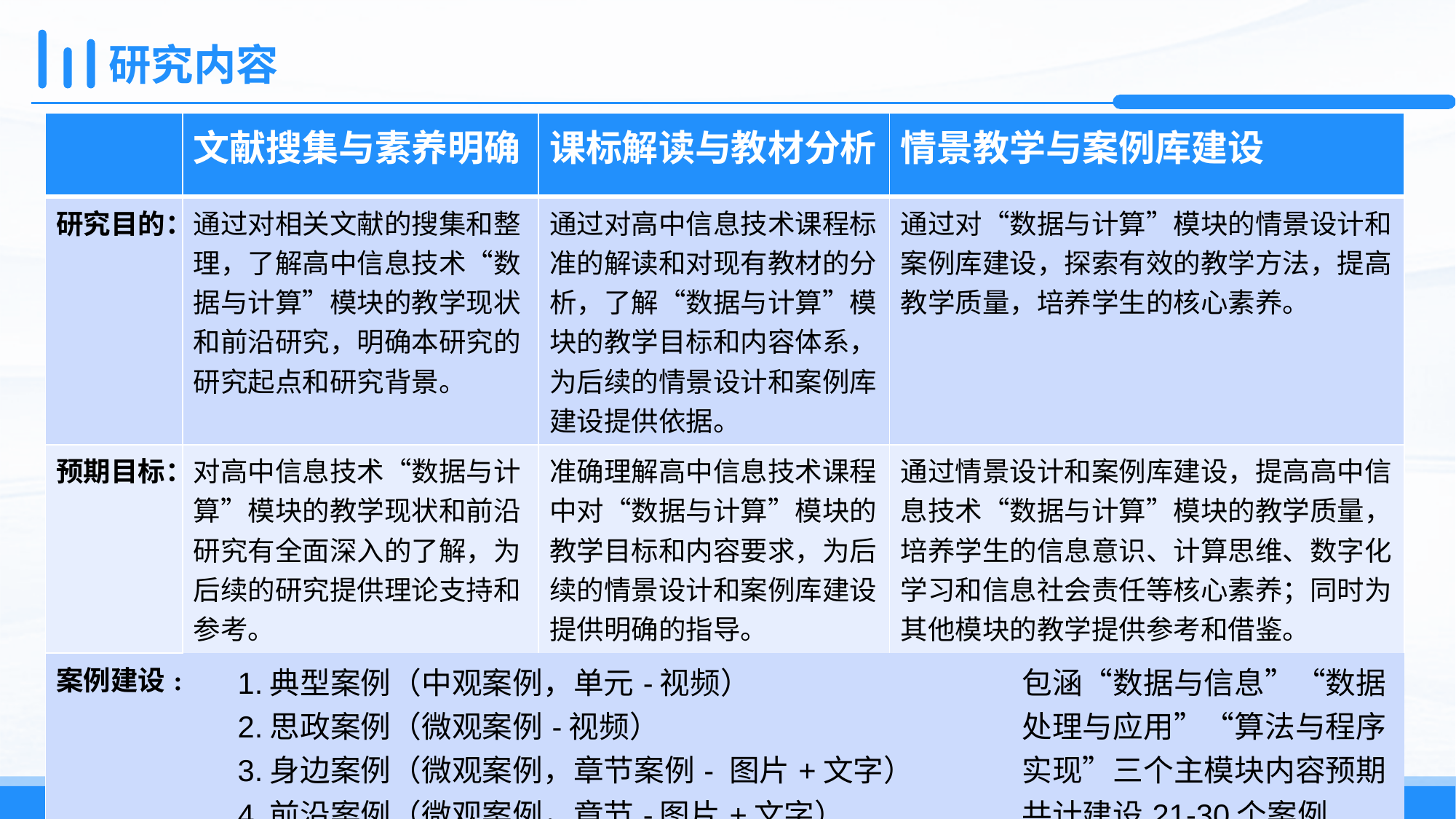

# 研究内容
|  | 文献搜集与素养明确 | 课标解读与教材分析 | 情景教学与案例库建设 |  |
| --- | --- | --- | --- | --- |
| 研究目的： | 通过对相关文献的搜集和整理，了解高中信息技术“数据与计算”模块的教学现状和前沿研究，明确本研究的研究起点和研究背景。 | 通过对高中信息技术课程标准的解读和对现有教材的分析，了解“数据与计算”模块的教学目标和内容体系，为后续的情景设计和案例库建设提供依据。 | 通过对“数据与计算”模块的情景设计和案例库建设，探索有效的教学方法，提高教学质量，培养学生的核心素养。 |  |
| 预期目标： | 对高中信息技术“数据与计算”模块的教学现状和前沿研究有全面深入的了解，为后续的研究提供理论支持和参考。 | 准确理解高中信息技术课程中对“数据与计算”模块的教学目标和内容要求，为后续的情景设计和案例库建设提供明确的指导。 | 通过情景设计和案例库建设，提高高中信息技术“数据与计算”模块的教学质量，培养学生的信息意识、计算思维、数字化学习和信息社会责任等核心素养；同时为其他模块的教学提供参考和借鉴。 |  |
| 案例建设: | 1.典型案例（中观案例，单元-视频） 2.思政案例（微观案例-视频） 3.身边案例（微观案例，章节案例- 图片+文字） 4.前沿案例（微观案例，章节-图片+文字） 5.跨学科主题案例（宏观案例-视频） |  |  | 包涵“数据与信息”“数据处理与应用”“算法与程序实现”三个主模块内容预期共计建设21-30个案例 |